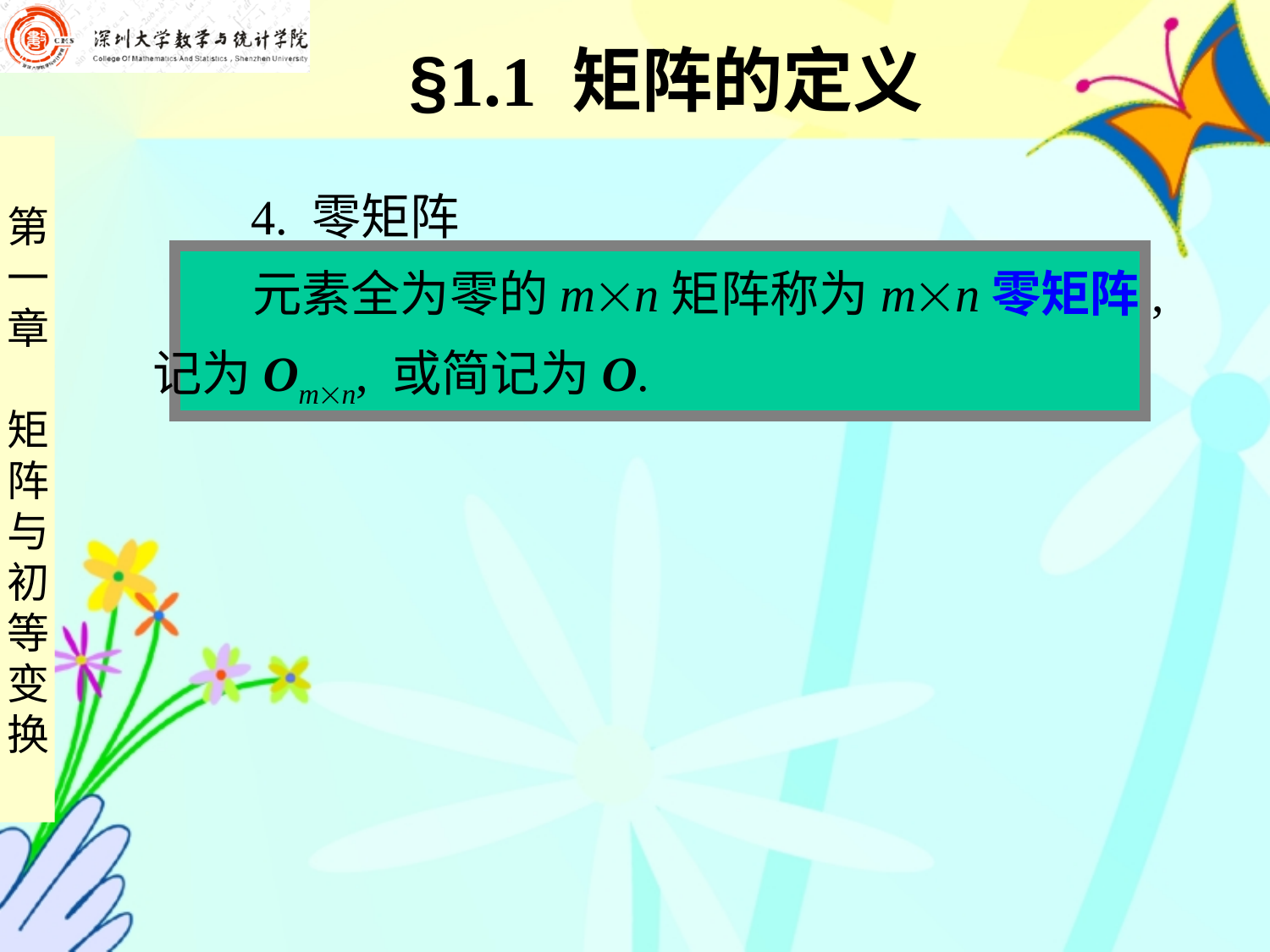

§1.1 矩阵的定义
        4. 零矩阵
        元素全为零的m×n矩阵称为m×n零矩阵,
记为Om×n, 或简记为O.